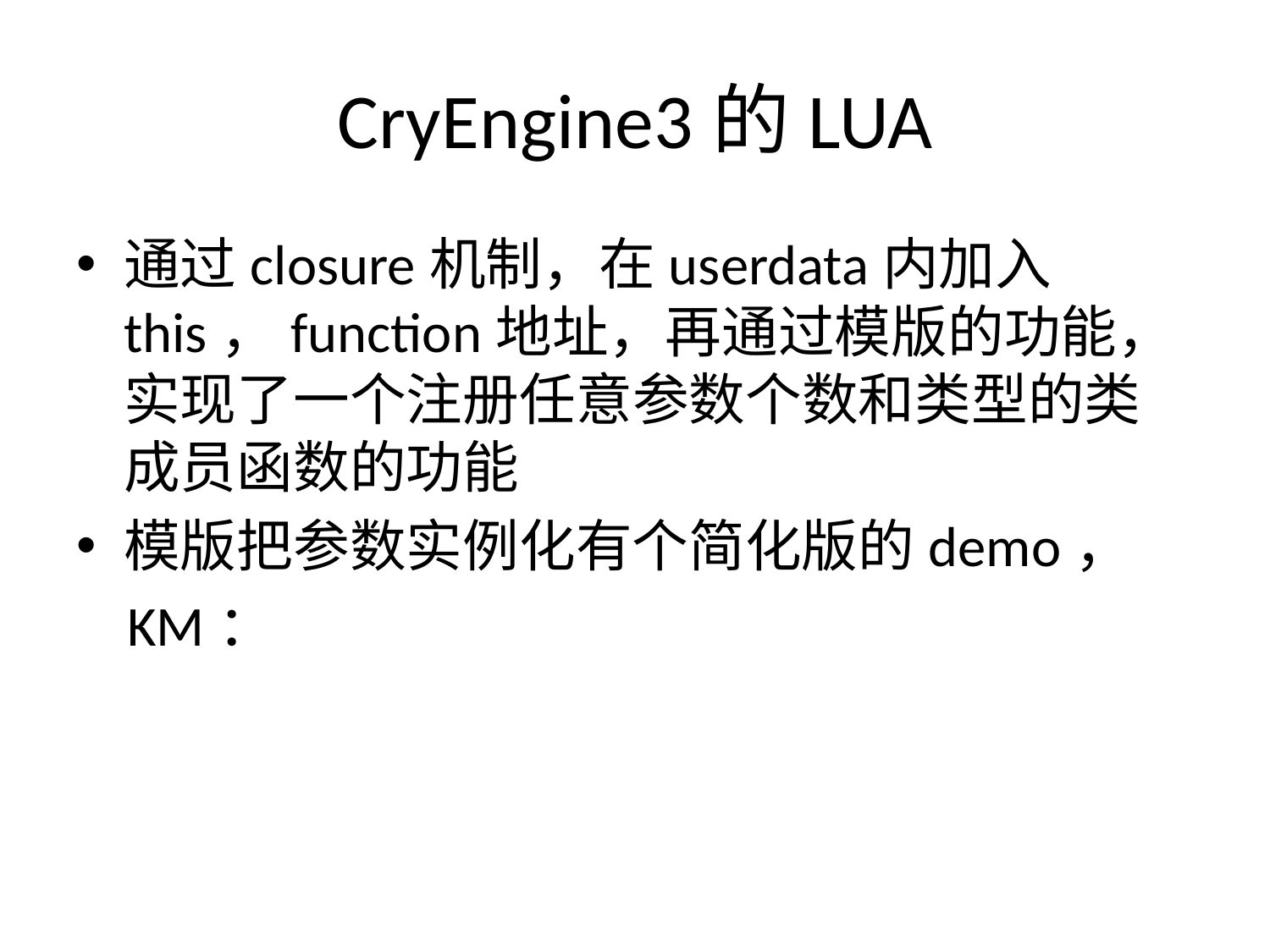

# CryEngine3的LUA
通过closure机制，在userdata内加入this，function地址，再通过模版的功能，实现了一个注册任意参数个数和类型的类成员函数的功能
模版把参数实例化有个简化版的demo，
    KM：